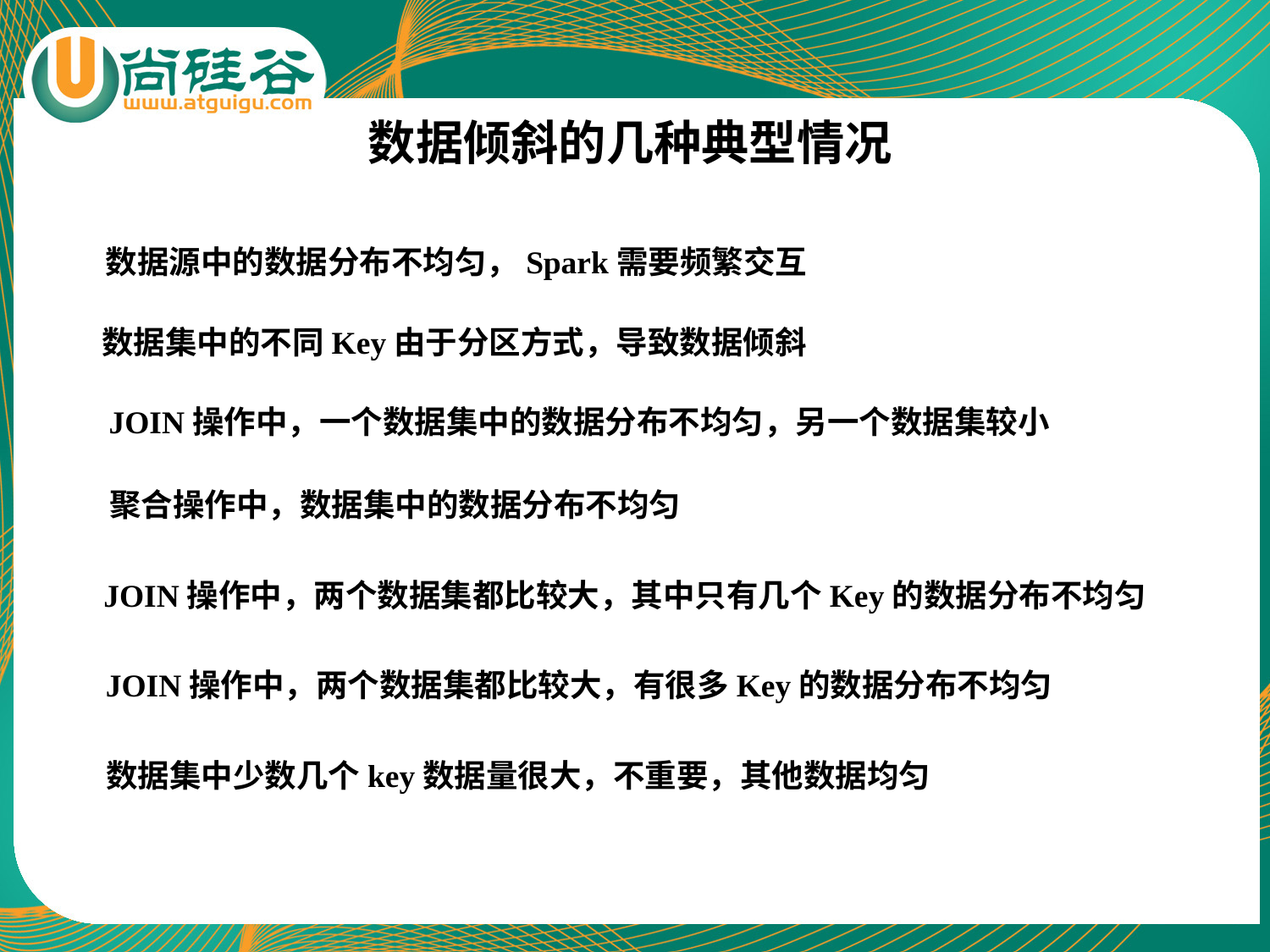

# 数据倾斜的几种典型情况
数据源中的数据分布不均匀，Spark需要频繁交互
数据集中的不同Key由于分区方式，导致数据倾斜
JOIN操作中，一个数据集中的数据分布不均匀，另一个数据集较小
聚合操作中，数据集中的数据分布不均匀
JOIN操作中，两个数据集都比较大，其中只有几个Key的数据分布不均匀
JOIN操作中，两个数据集都比较大，有很多Key的数据分布不均匀
数据集中少数几个key数据量很大，不重要，其他数据均匀